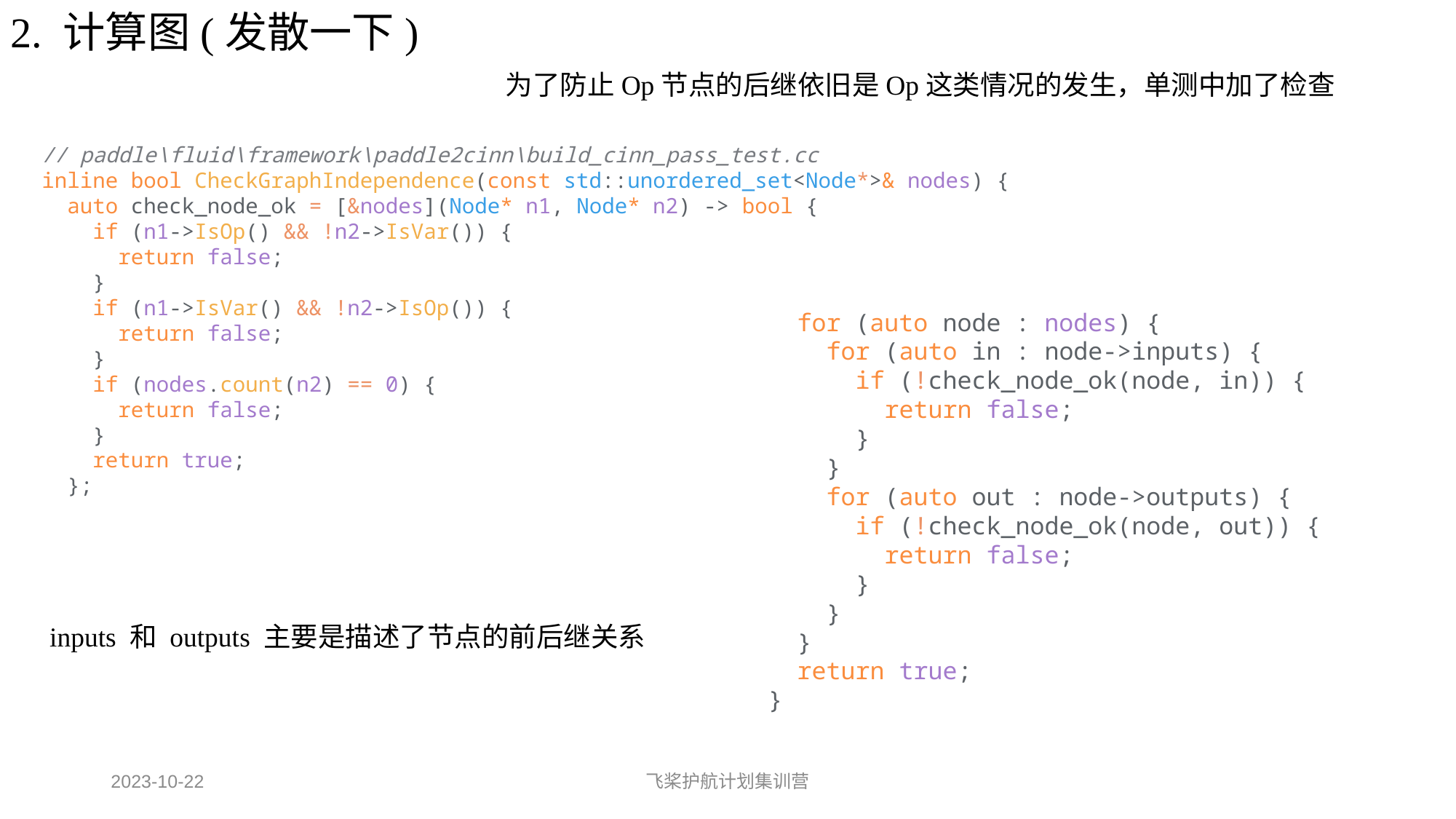

2. 计算图(发散一下)
为了防止Op节点的后继依旧是Op这类情况的发生，单测中加了检查
// paddle\fluid\framework\paddle2cinn\build_cinn_pass_test.cc
inline bool CheckGraphIndependence(const std::unordered_set<Node*>& nodes) {
  auto check_node_ok = [&nodes](Node* n1, Node* n2) -> bool {
    if (n1->IsOp() && !n2->IsVar()) {
      return false;
    }
    if (n1->IsVar() && !n2->IsOp()) {
      return false;
    }
    if (nodes.count(n2) == 0) {
      return false;
    }
    return true;
  };
  for (auto node : nodes) {
    for (auto in : node->inputs) {
      if (!check_node_ok(node, in)) {
        return false;
      }
    }
    for (auto out : node->outputs) {
      if (!check_node_ok(node, out)) {
        return false;
      }
    }
  }
  return true;
}
inputs 和 outputs 主要是描述了节点的前后继关系
2023-10-22
飞桨护航计划集训营